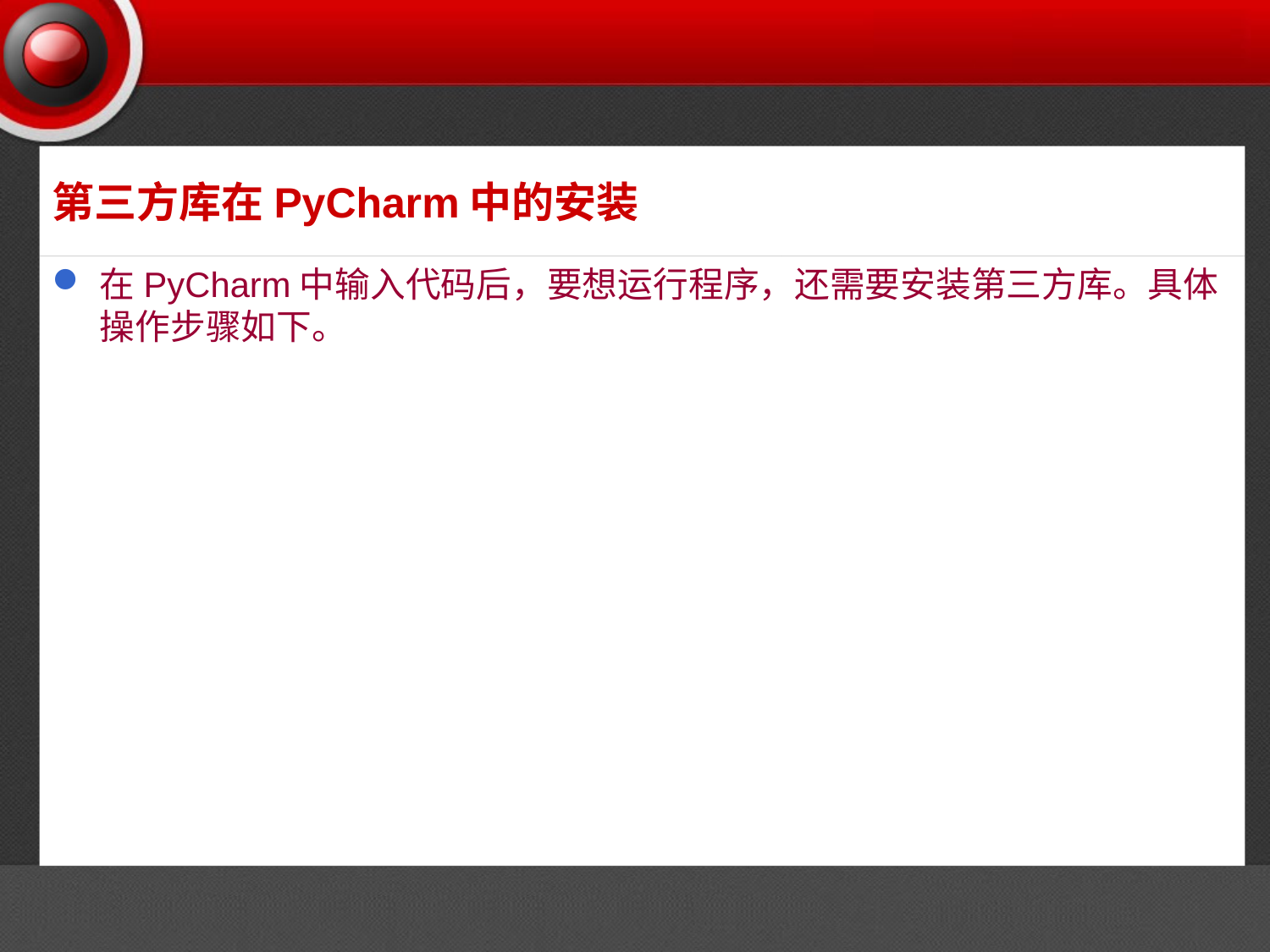

# 第三方库在PyCharm中的安装
在PyCharm中输入代码后，要想运行程序，还需要安装第三方库。具体操作步骤如下。